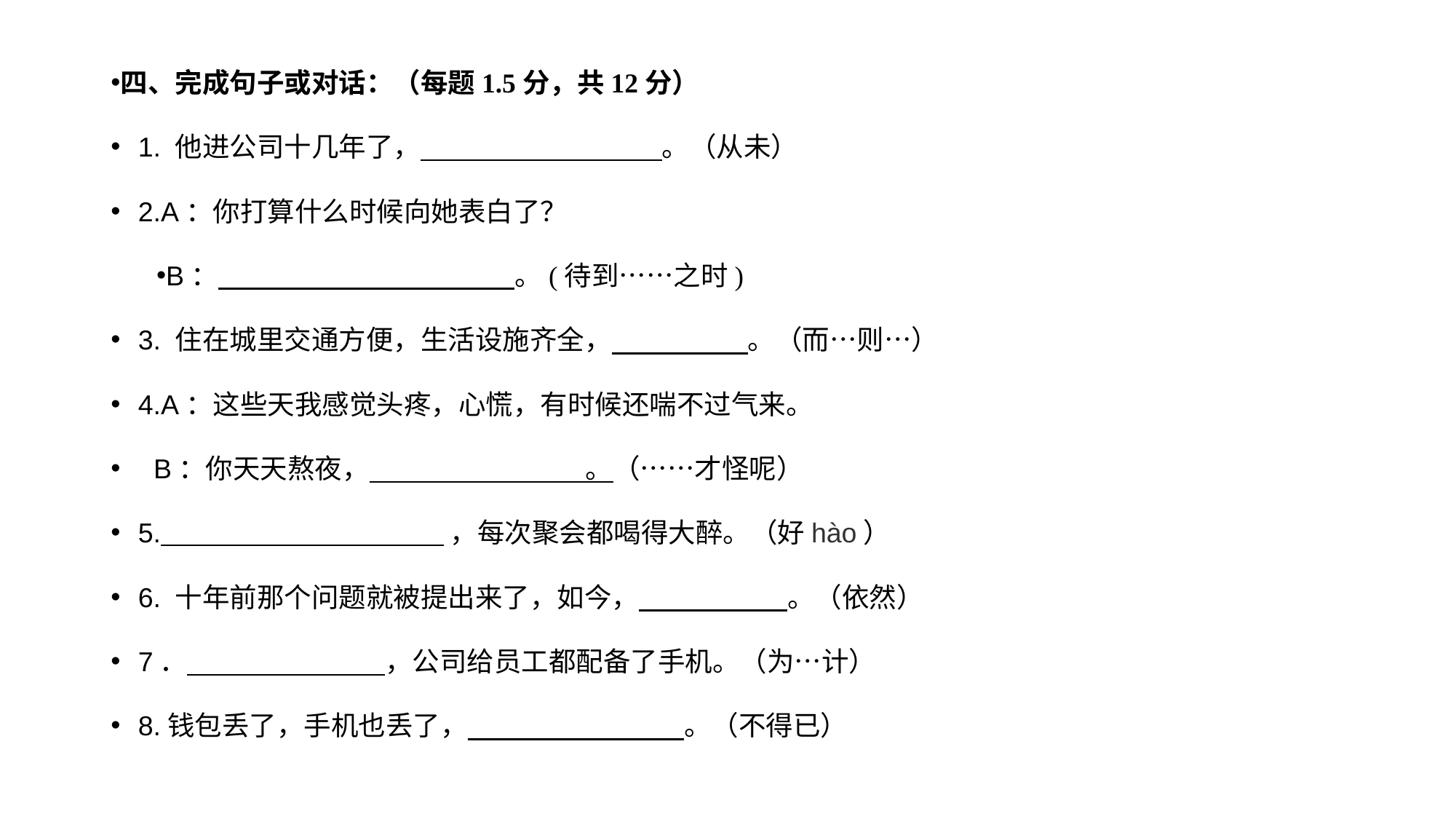

#
四、完成句子或对话：（每题1.5分，共12分）
1. 他进公司十几年了，                                       。（从未）
2.A：你打算什么时候向她表白了？
B：                                                。(待到……之时)
3. 住在城里交通方便，生活设施齐全，                      。（而…则…）
4.A：这些天我感觉头疼，心慌，有时候还喘不过气来。
  B：你天天熬夜，                                   。（……才怪呢）
5.                                     ，每次聚会都喝得大醉。（好hào）
6. 十年前那个问题就被提出来了，如今，                        。（依然）
7．                                ，公司给员工都配备了手机。（为…计）
8.钱包丢了，手机也丢了，                                   。（不得已）